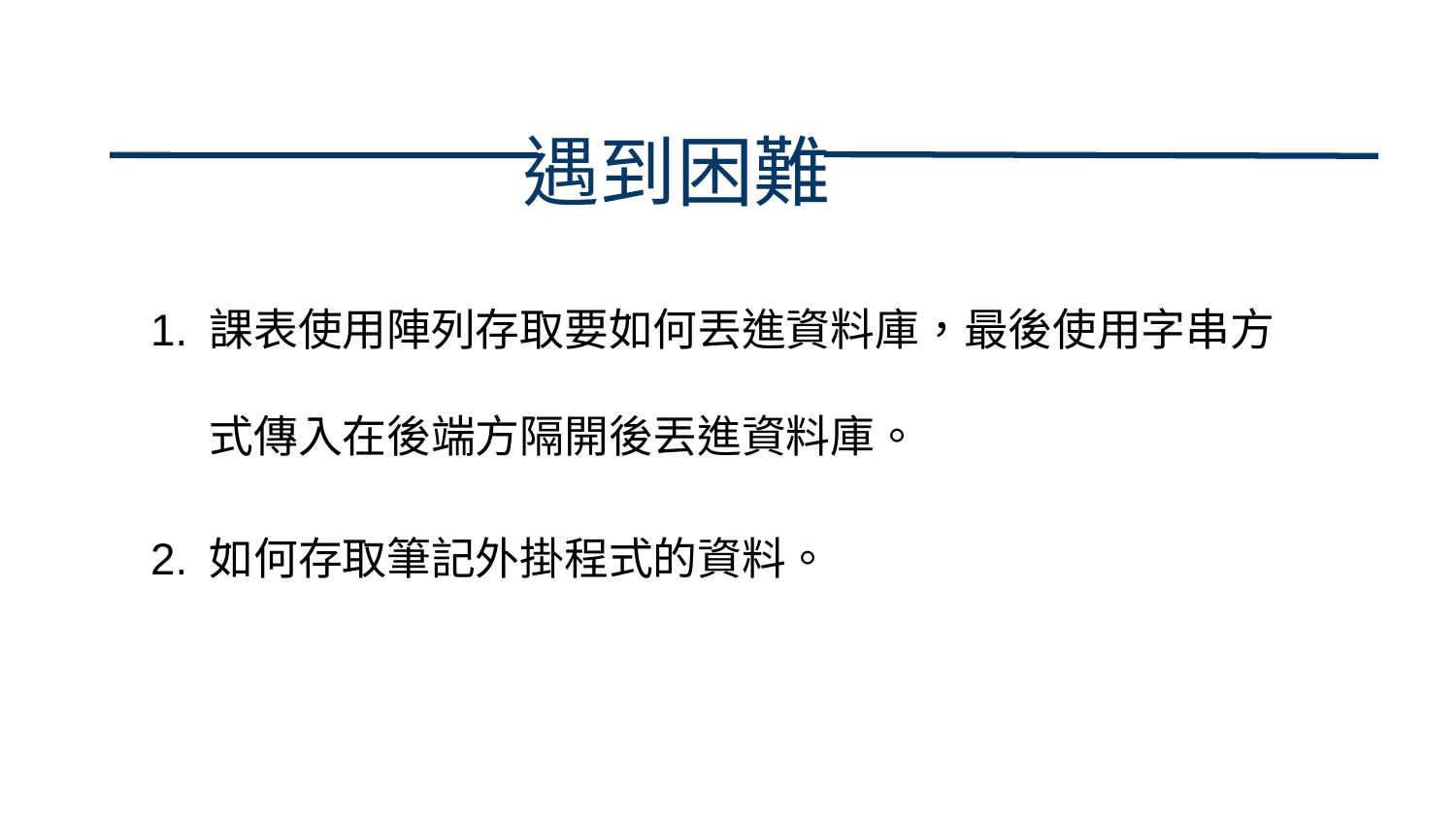

遇到困難
課表使用陣列存取要如何丟進資料庫，最後使用字串方式傳入在後端方隔開後丟進資料庫。

如何存取筆記外掛程式的資料。